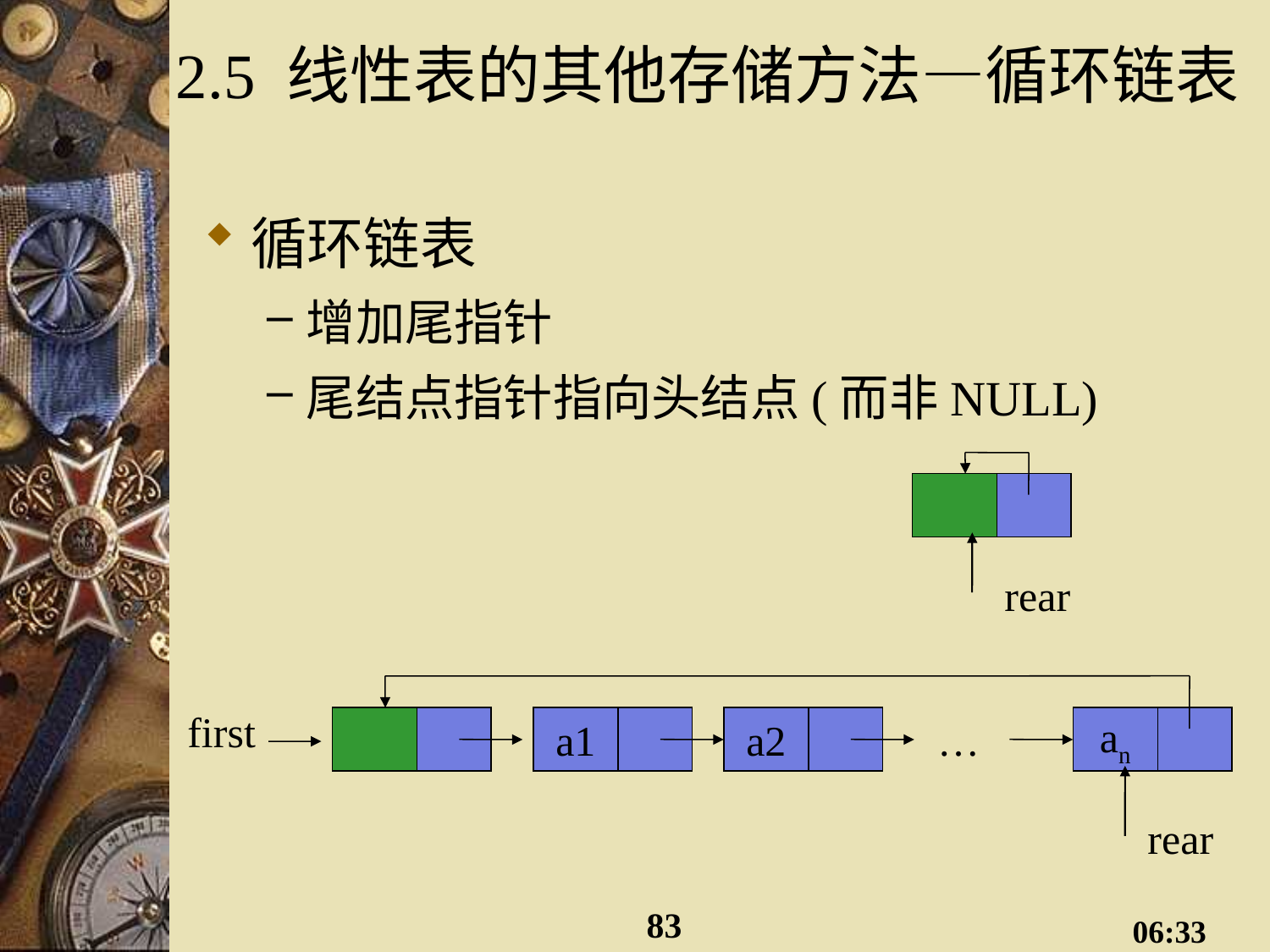

# 2.5 线性表的其他存储方法—循环链表
循环链表
增加尾指针
尾结点指针指向头结点(而非NULL)

rear

a1

a2

…
an

rear
first